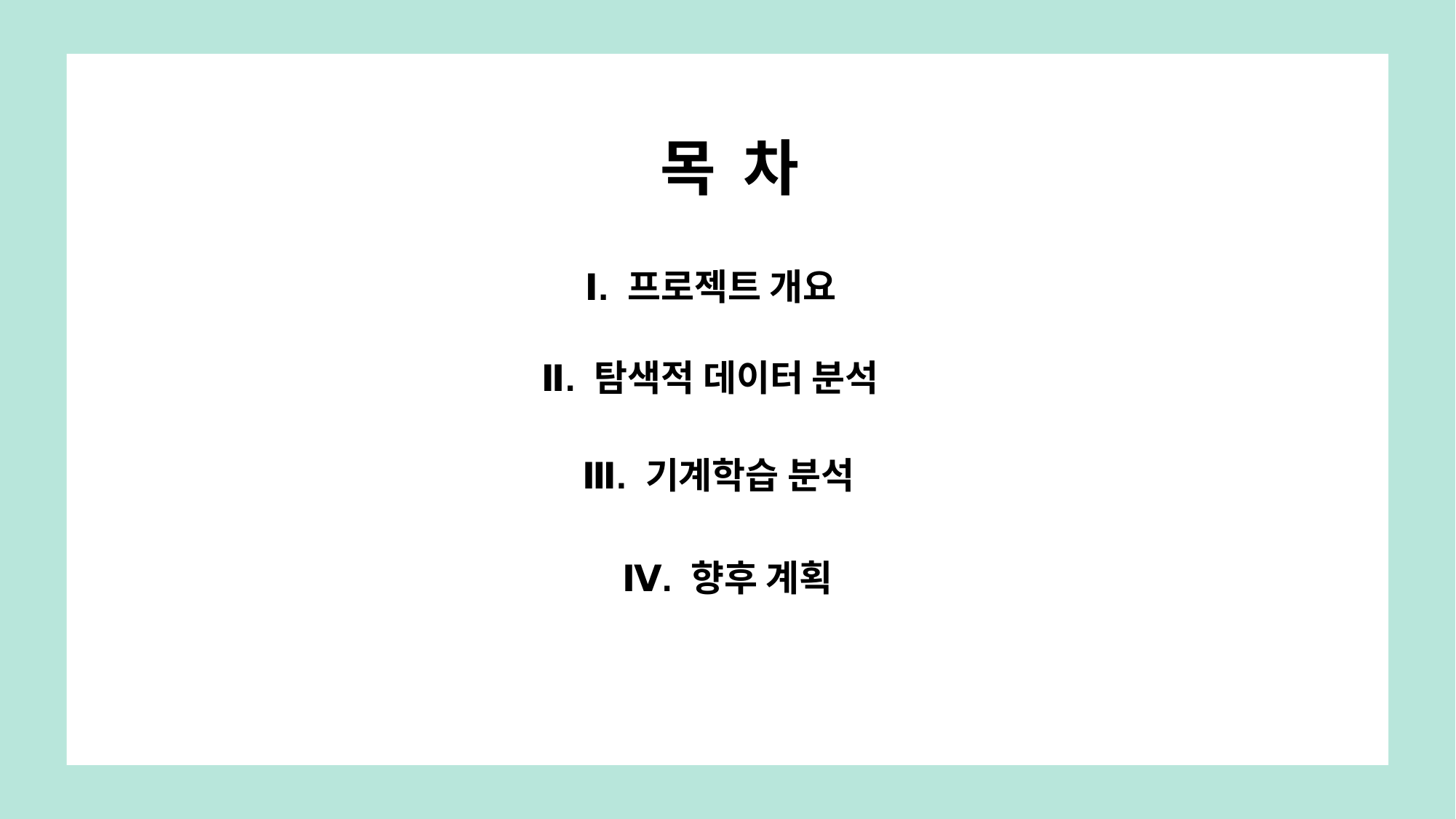

목  차
Ⅰ. 프로젝트 개요
Ⅱ. 탐색적 데이터 분석
Ⅲ. 기계학습 분석
Ⅳ. 향후 계획